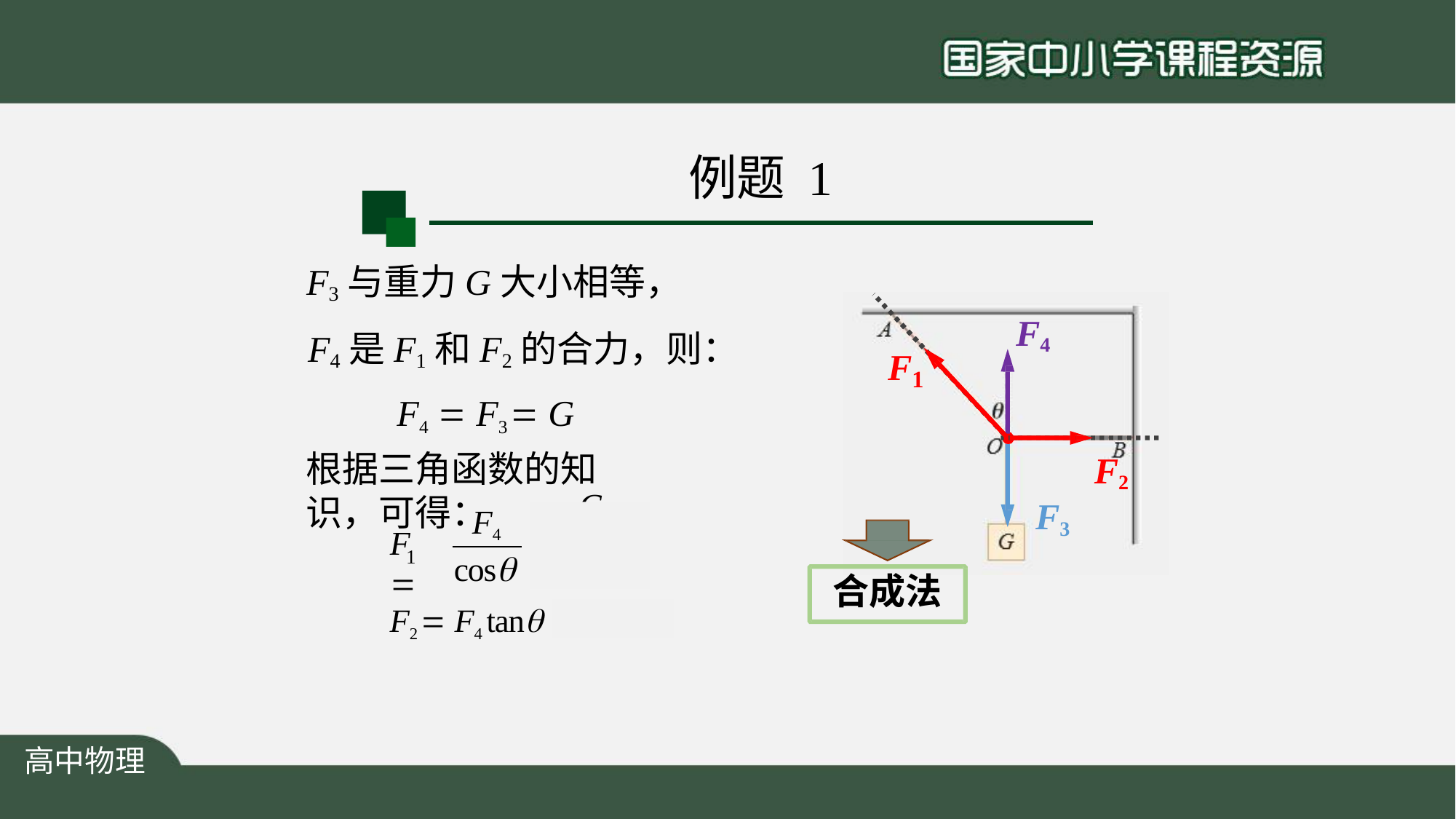

# 例题 1

F3与重力G大小相等，
F4是F1和F2的合力，则：
F4 = F3 = G
根据三角函数的知识，可得：

F4

F

1

F2
F3
F4

=	G
cosθ

F =

1
cosθ

合成法
F2 = F4 tanθ

= Gtanθ
高中物理